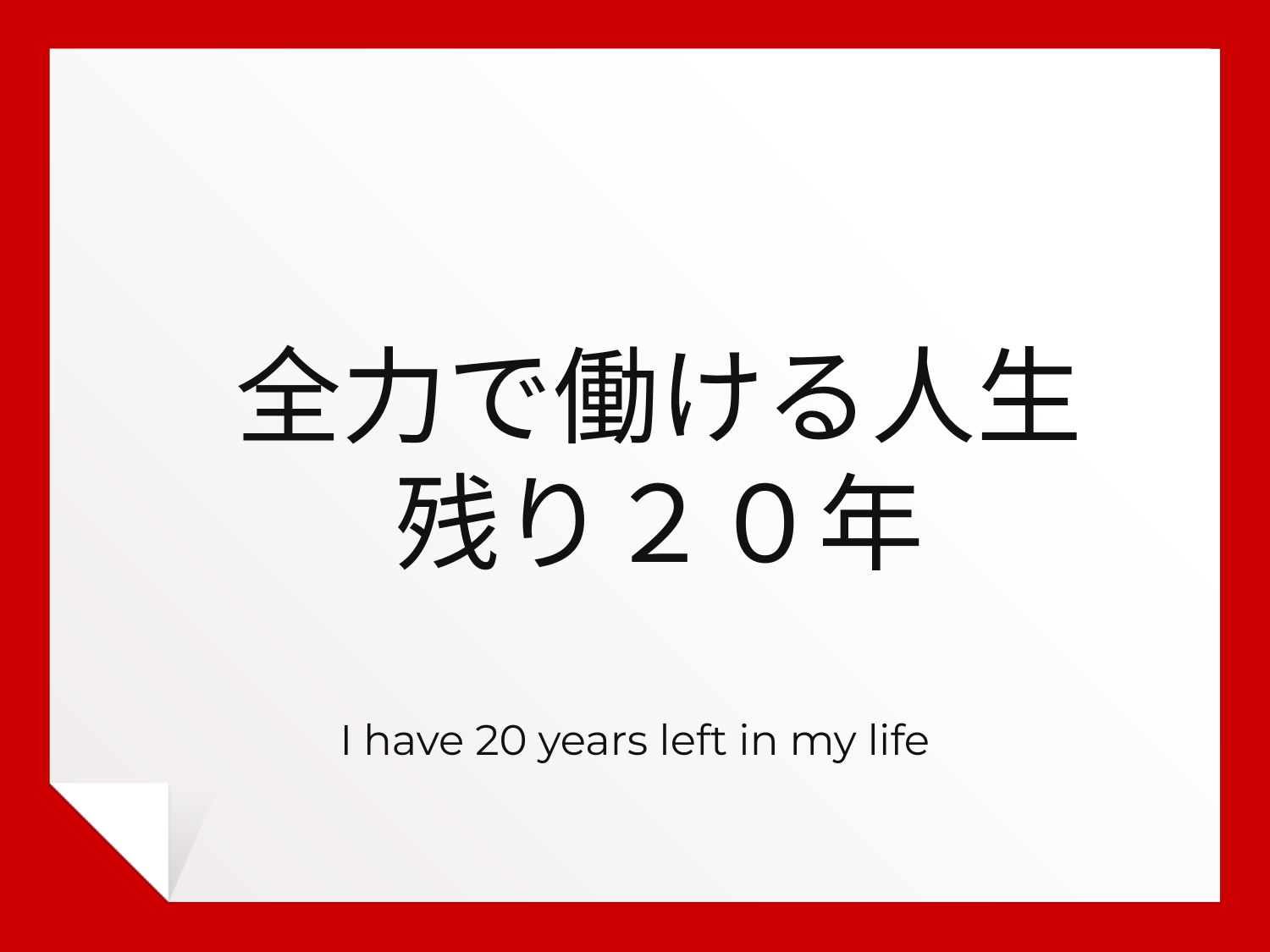

全力で働ける人生
残り２０年
I have 20 years left in my life